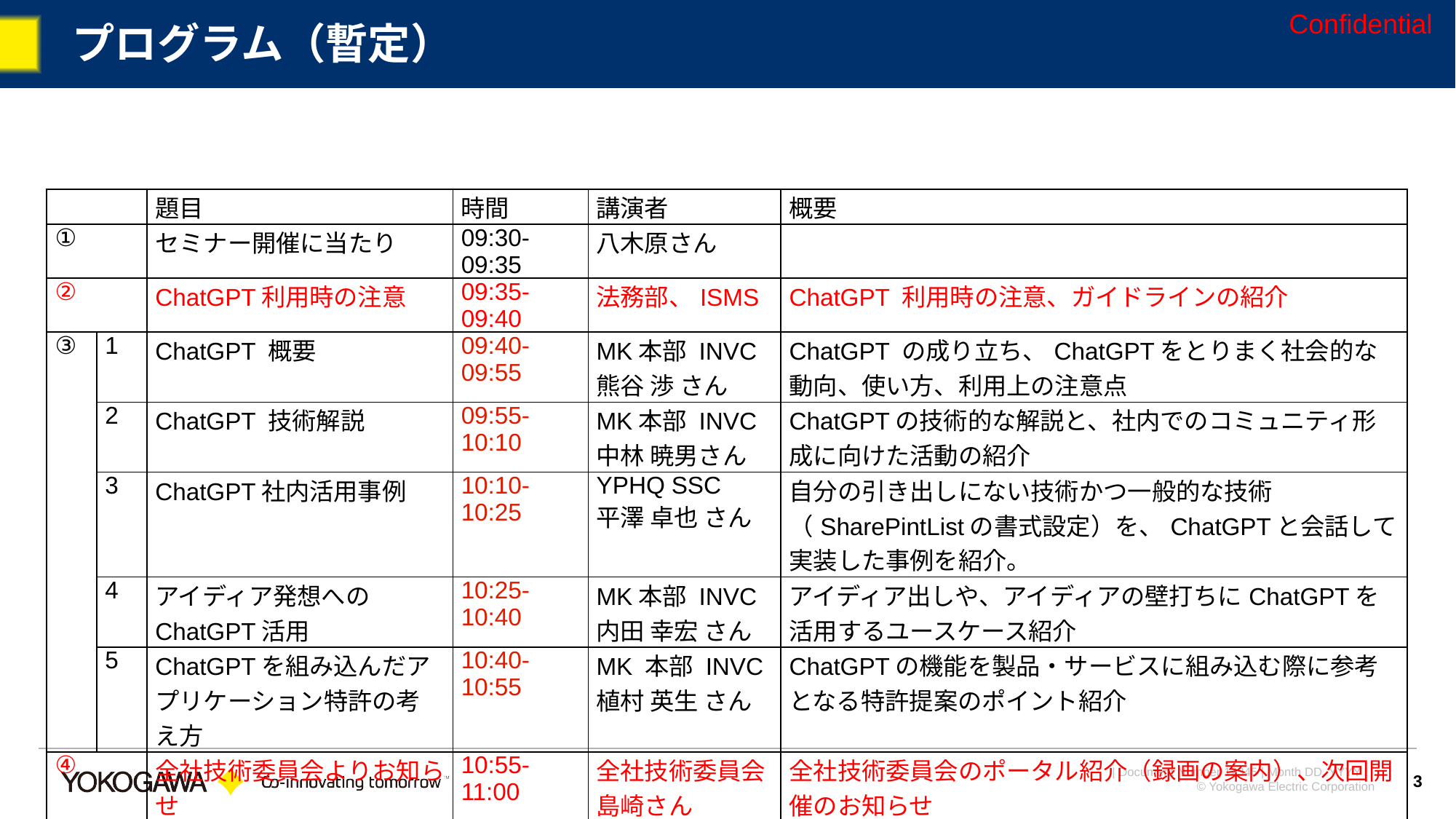

# プログラム（暫定）
|  |  | 題目 | 時間 | 講演者 | 概要 |
| --- | --- | --- | --- | --- | --- |
| ① |  | セミナー開催に当たり | 09:30-09:35 | 八木原さん |  |
| ② |  | ChatGPT利用時の注意 | 09:35-09:40 | 法務部、ISMS | ChatGPT 利用時の注意、ガイドラインの紹介 |
| ③ | 1 | ChatGPT 概要 | 09:40-09:55 | MK本部 INVC 熊谷 渉 さん | ChatGPT の成り立ち、ChatGPTをとりまく社会的な動向、使い方、利用上の注意点 |
|  | 2 | ChatGPT 技術解説 | 09:55-10:10 | MK本部 INVC 中林 暁男さん | ChatGPTの技術的な解説と、社内でのコミュニティ形成に向けた活動の紹介 |
|  | 3 | ChatGPT社内活用事例 | 10:10-10:25 | YPHQ SSC 平澤 卓也 さん | 自分の引き出しにない技術かつ一般的な技術（SharePintListの書式設定）を、ChatGPTと会話して実装した事例を紹介。 |
|  | 4 | アイディア発想へのChatGPT活用 | 10:25-10:40 | MK本部 INVC 内田 幸宏 さん | アイディア出しや、アイディアの壁打ちにChatGPTを活用するユースケース紹介 |
|  | 5 | ChatGPTを組み込んだアプリケーション特許の考え方 | 10:40-10:55 | MK 本部 INVC 植村 英生 さん | ChatGPTの機能を製品・サービスに組み込む際に参考となる特許提案のポイント紹介 |
| ④ |  | 全社技術委員会よりお知らせ | 10:55-11:00 | 全社技術委員会 島崎さん | 全社技術委員会のポータル紹介（録画の案内）、次回開催のお知らせ |
3